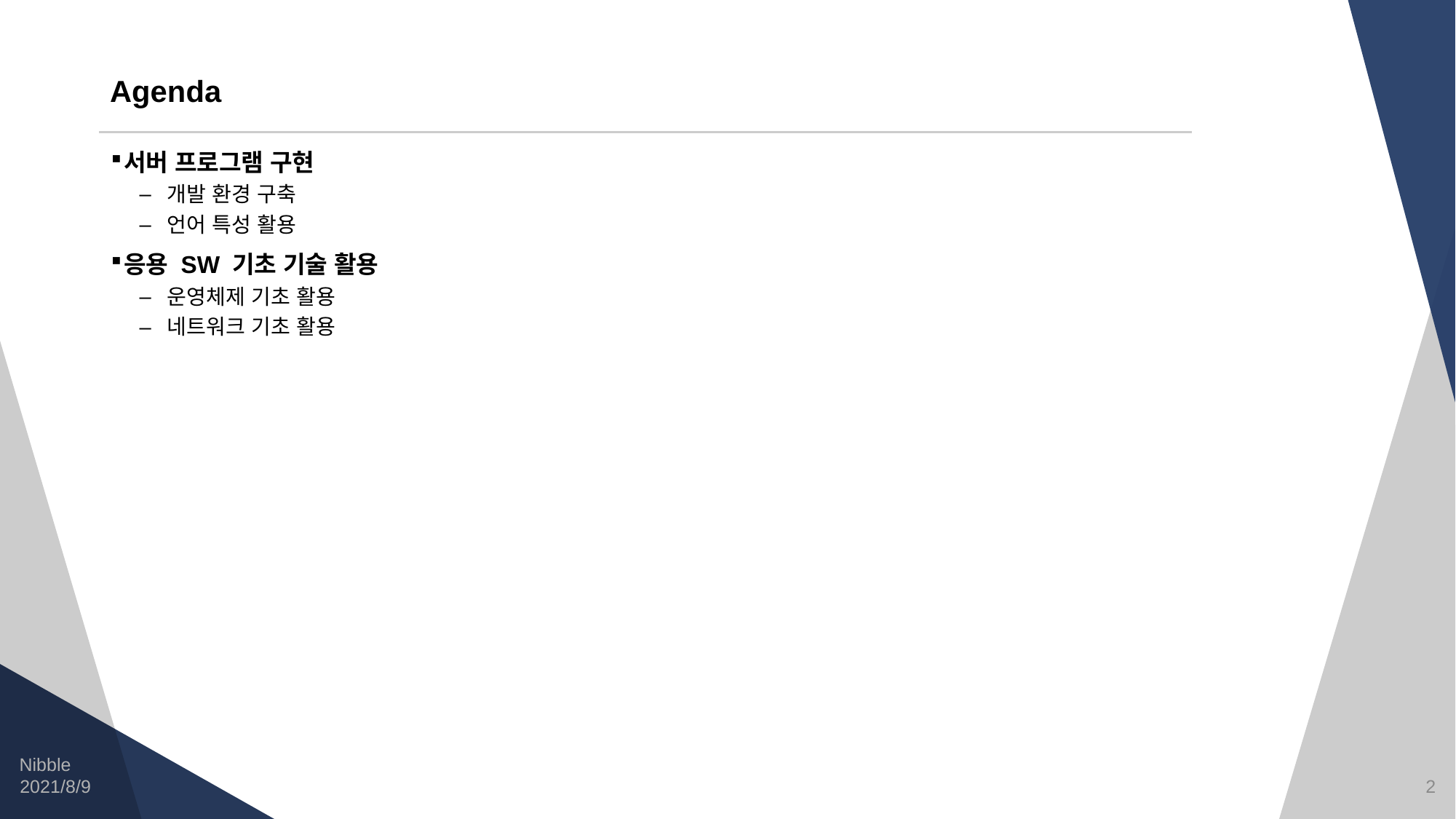

# Agenda

서버 프로그램 구현
개발 환경 구축
언어 특성 활용
응용 SW 기초 기술 활용
운영체제 기초 활용
네트워크 기초 활용
Nibble
2021/8/9
2